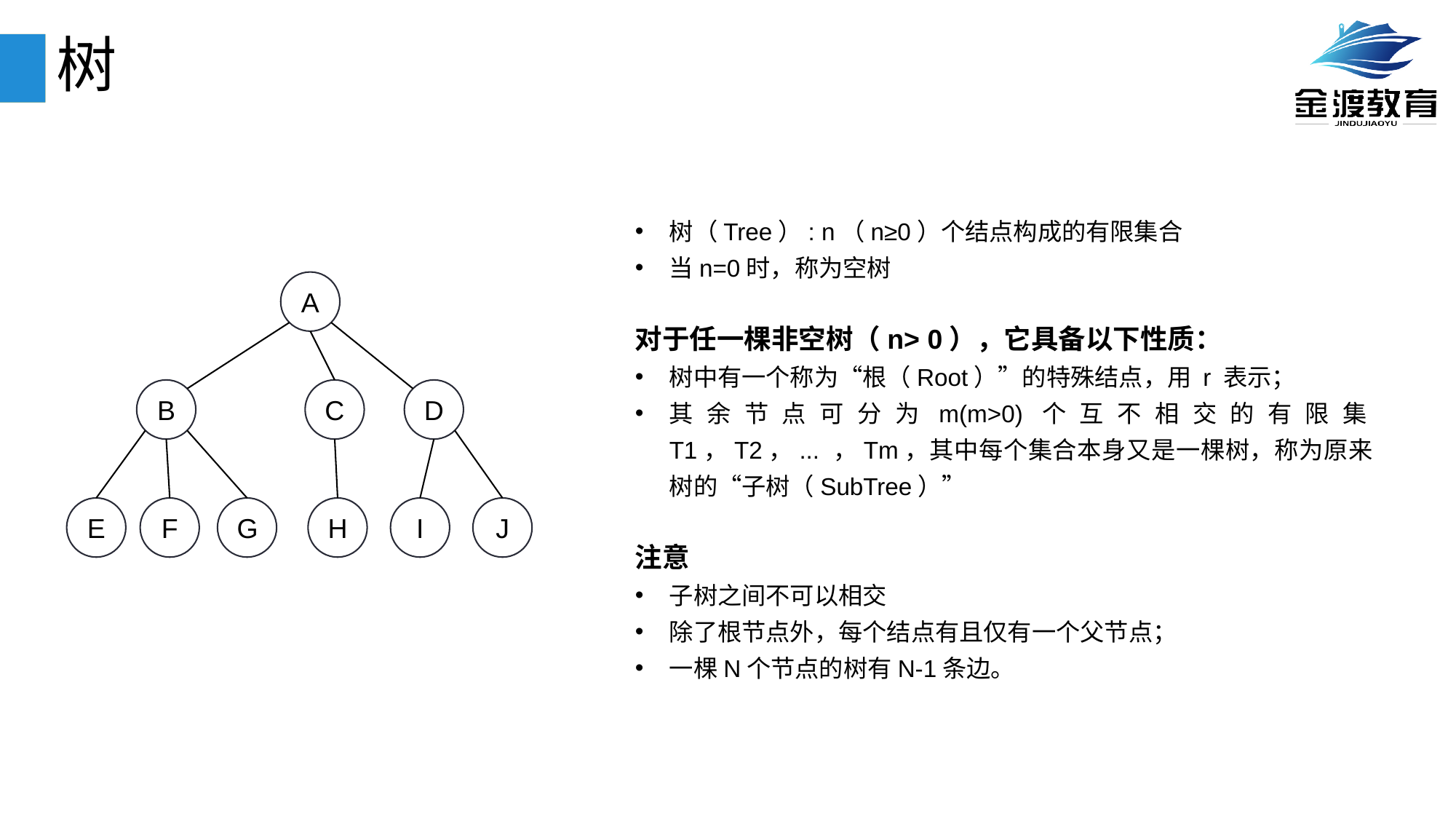

# 树
树（Tree）: n（n≥0）个结点构成的有限集合
当n=0时，称为空树

对于任一棵非空树（n> 0），它具备以下性质：
树中有一个称为“根（Root）”的特殊结点，用 r 表示；
其余节点可分为m(m>0)个互不相交的有限集T1，T2，... ，Tm，其中每个集合本身又是一棵树，称为原来树的“子树（SubTree）”

注意
子树之间不可以相交
除了根节点外，每个结点有且仅有一个父节点；
一棵N个节点的树有N-1条边。
A
B
C
D
E
F
G
H
I
J